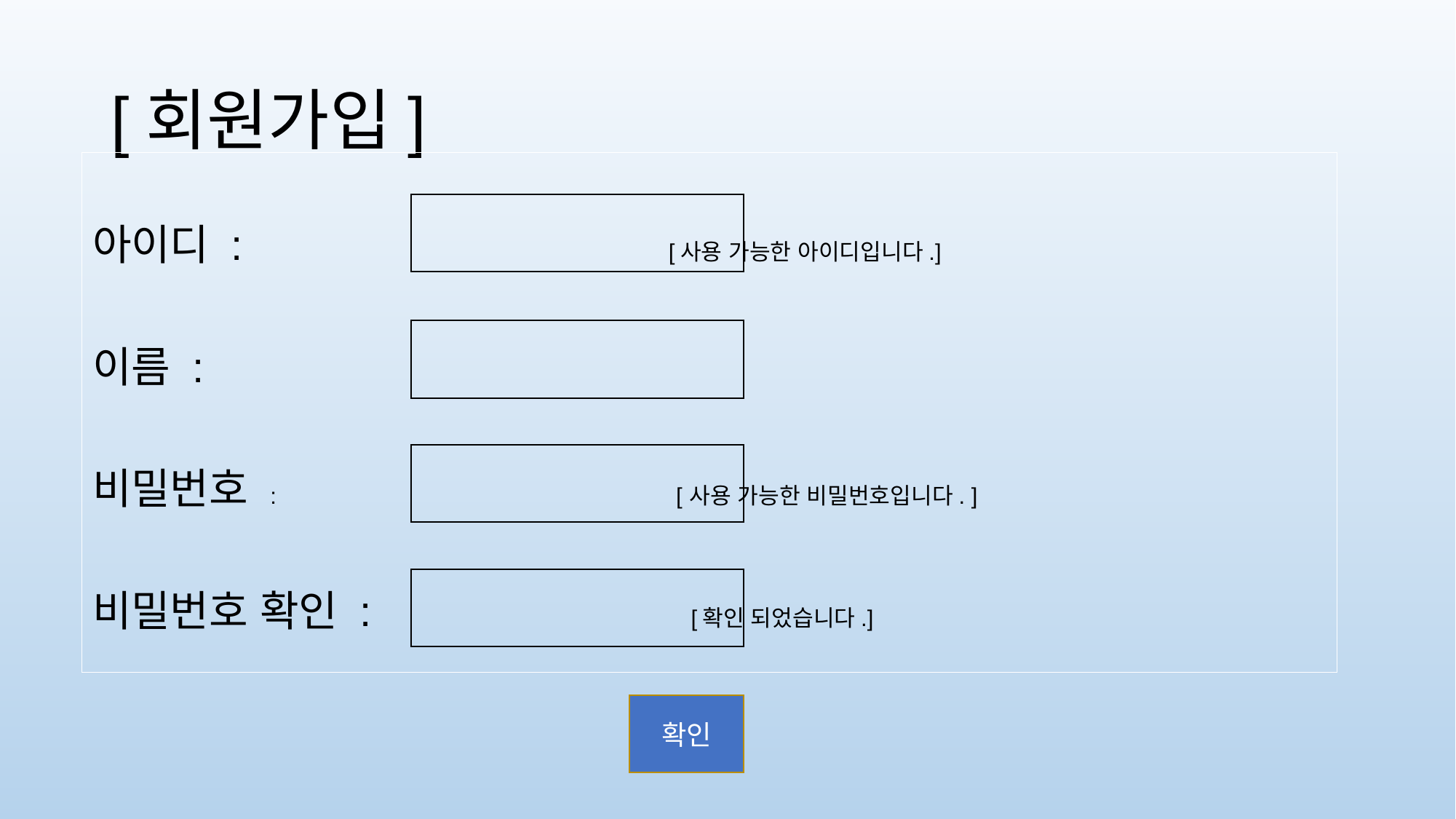

# [회원가입]

아이디 :                                    [사용 가능한 아이디입니다.]

이름 :

비밀번호 :                                                               [사용 가능한 비밀번호입니다. ]

비밀번호 확인 :                           [확인 되었습니다.]

확인